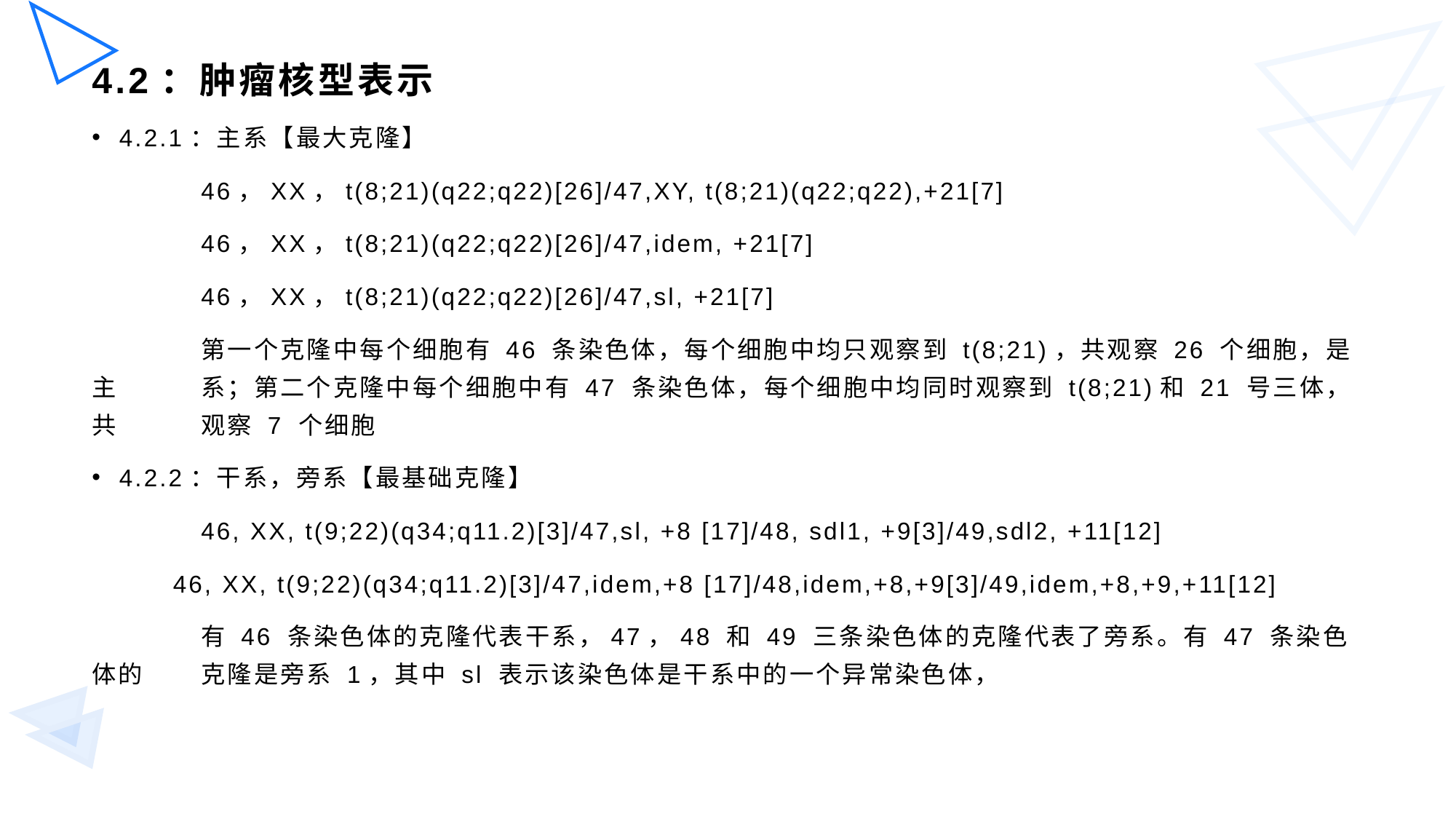

# 4.2：肿瘤核型表示
4.2.1：主系【最大克隆】
	46，XX，t(8;21)(q22;q22)[26]/47,XY, t(8;21)(q22;q22),+21[7]
	46，XX，t(8;21)(q22;q22)[26]/47,idem, +21[7]
	46，XX，t(8;21)(q22;q22)[26]/47,sl, +21[7]
	第一个克隆中每个细胞有 46 条染色体，每个细胞中均只观察到 t(8;21)，共观察 26 个细胞，是主	系；第二个克隆中每个细胞中有 47 条染色体，每个细胞中均同时观察到 t(8;21)和 21 号三体，共	观察 7 个细胞
4.2.2：干系，旁系【最基础克隆】
	46, XX, t(9;22)(q34;q11.2)[3]/47,sl, +8 [17]/48, sdl1, +9[3]/49,sdl2, +11[12]
         46, XX, t(9;22)(q34;q11.2)[3]/47,idem,+8 [17]/48,idem,+8,+9[3]/49,idem,+8,+9,+11[12]
	有 46 条染色体的克隆代表干系，47，48 和 49 三条染色体的克隆代表了旁系。有 47 条染色体的	克隆是旁系 1，其中 sl 表示该染色体是干系中的一个异常染色体，